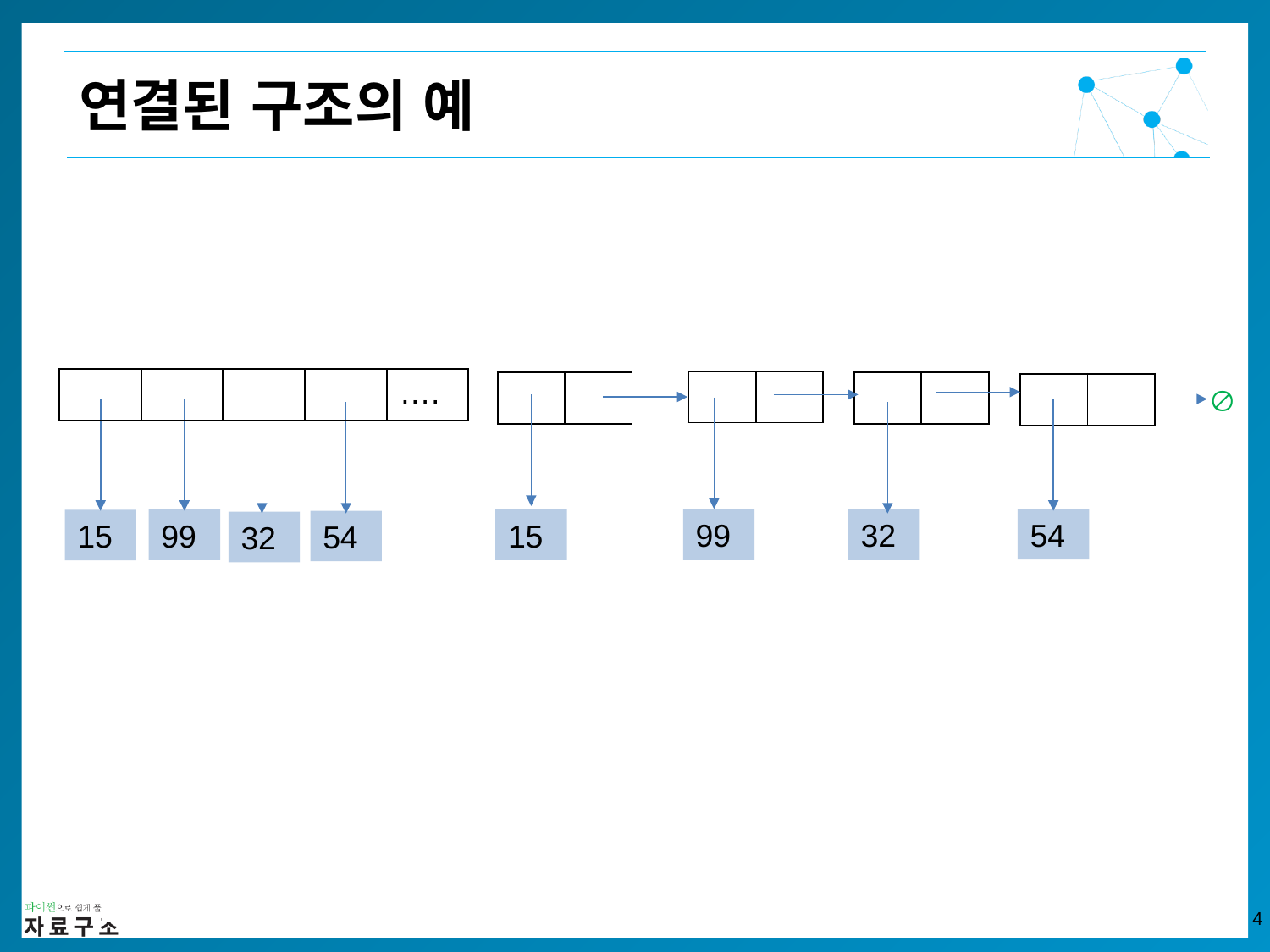

연결된 구조의 예

|  |  |  |  | …. |
| --- | --- | --- | --- | --- |
 ∅
|  |  |
| --- | --- |
|  |  |
| --- | --- |
|  |  |
| --- | --- |
|  |  |
| --- | --- |

54
99
32
99
15
15
54
32